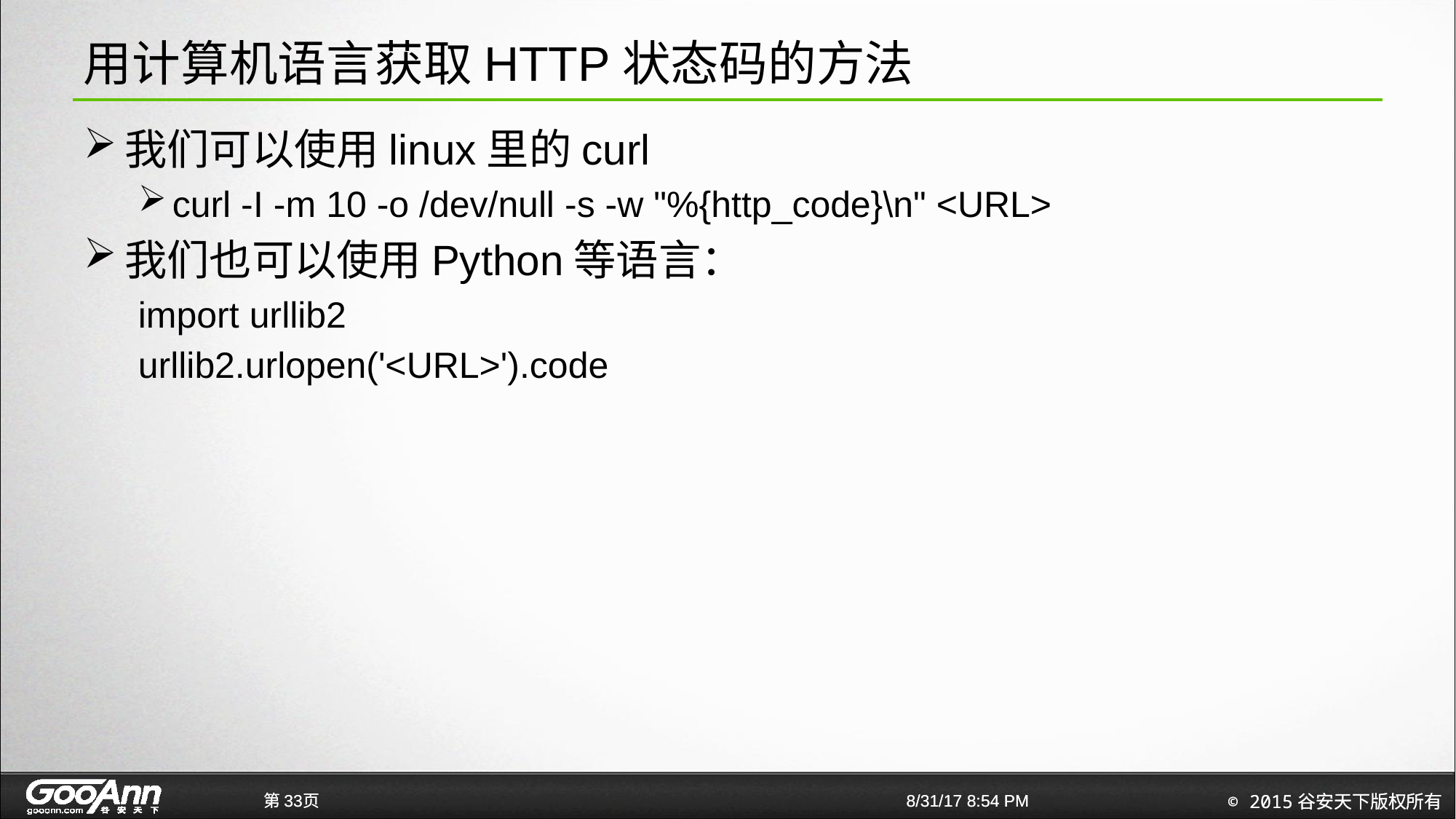

# 用计算机语言获取HTTP状态码的方法
我们可以使用linux里的curl
curl -I -m 10 -o /dev/null -s -w "%{http_code}\n" <URL>
我们也可以使用Python等语言：
import urllib2
urllib2.urlopen('<URL>').code